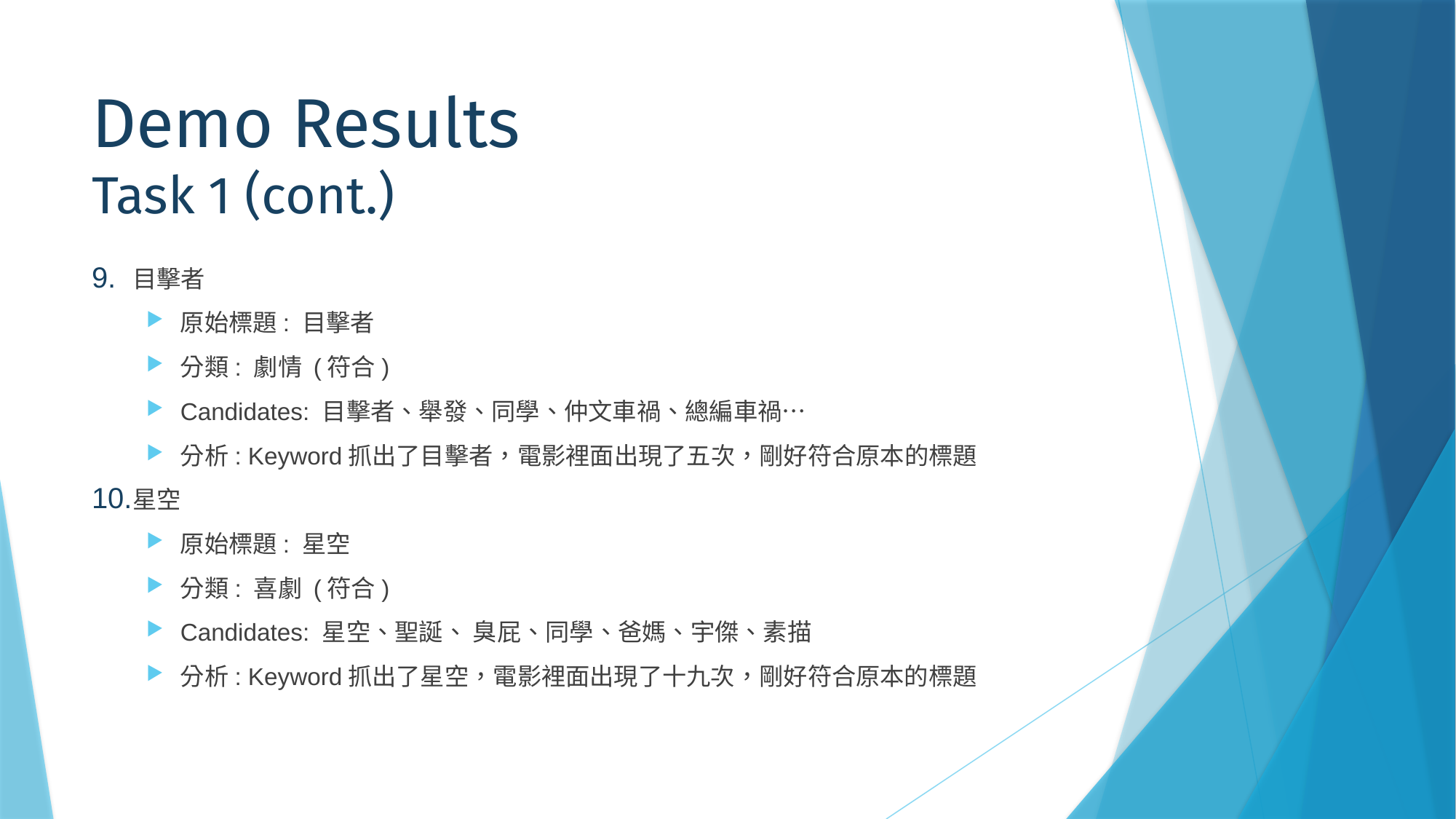

# Demo Results Task 1 (cont.)
目擊者
原始標題: 目擊者
分類: 劇情 (符合)
Candidates: 目擊者、舉發、同學、仲文車禍、總編車禍…
分析: Keyword抓出了目擊者，電影裡面出現了五次，剛好符合原本的標題
星空
原始標題: 星空
分類: 喜劇 (符合)
Candidates: 星空、聖誕、 臭屁、同學、爸媽、宇傑、素描
分析: Keyword抓出了星空，電影裡面出現了十九次，剛好符合原本的標題